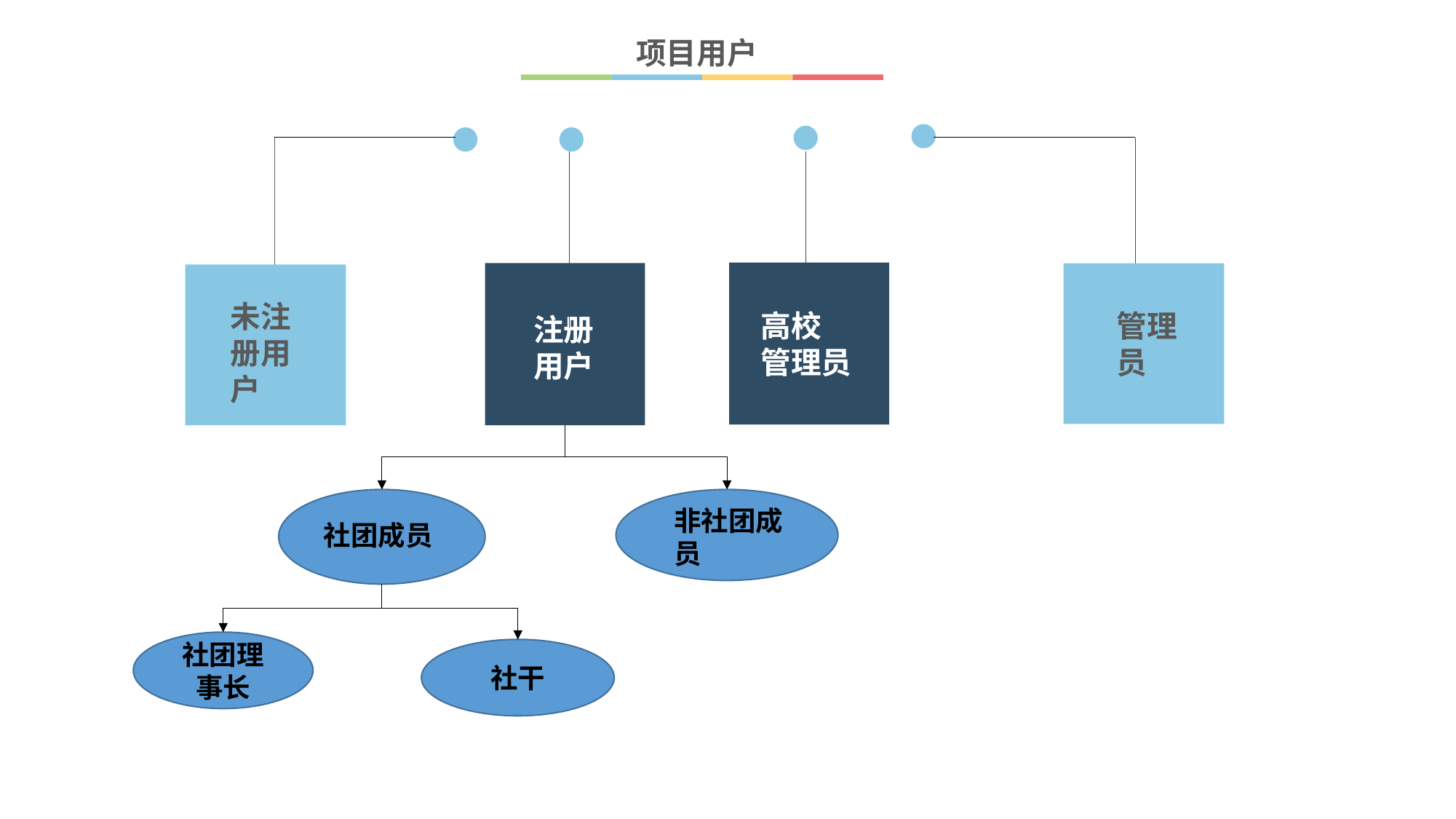

项目用户

注册用户

未注册用户
高校
管理员
管理员

非社团成员
社团成员
社团理事长
社干